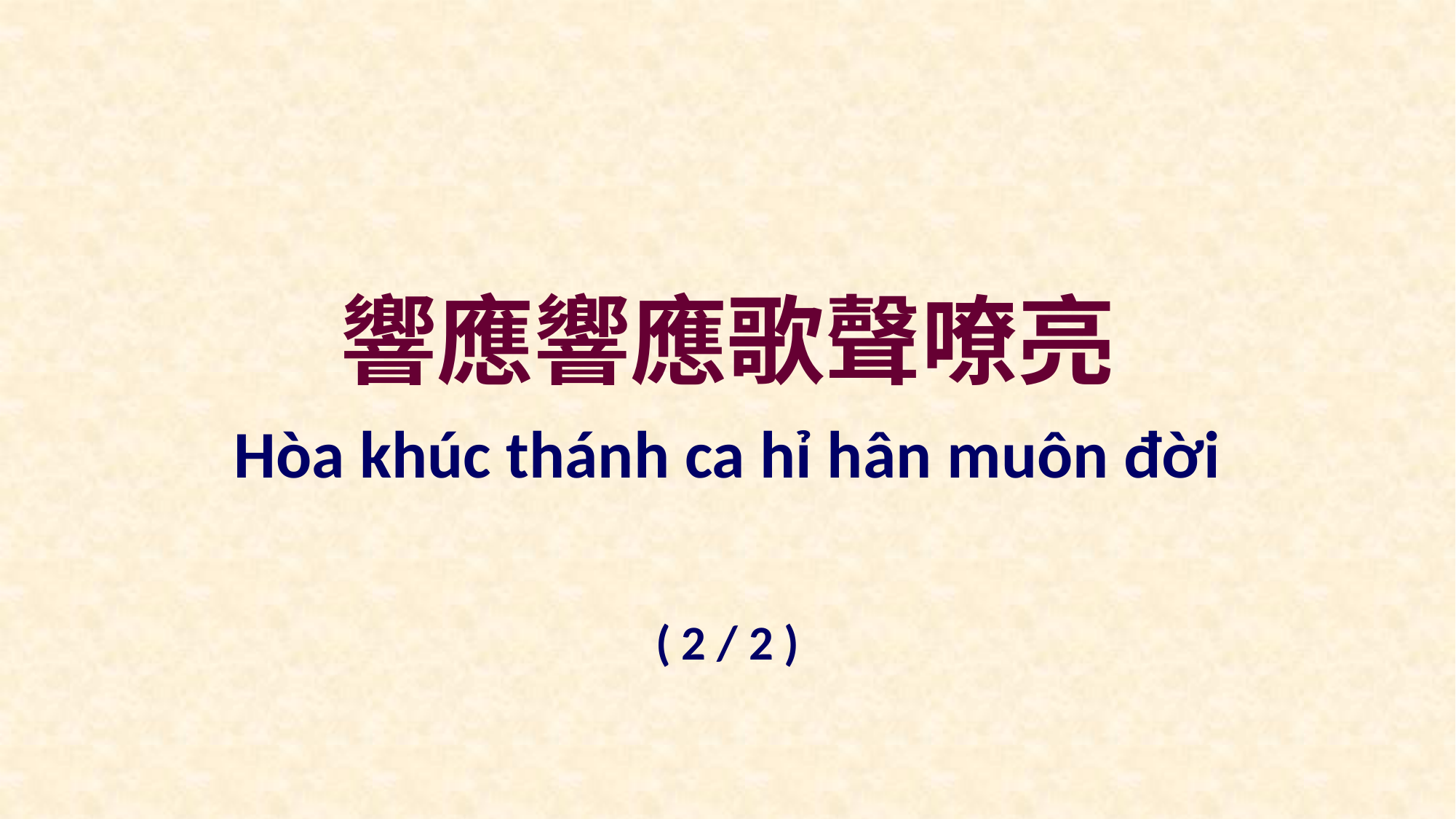

響應響應歌聲嘹亮
Hòa khúc thánh ca hỉ hân muôn đời
( 2 / 2 )